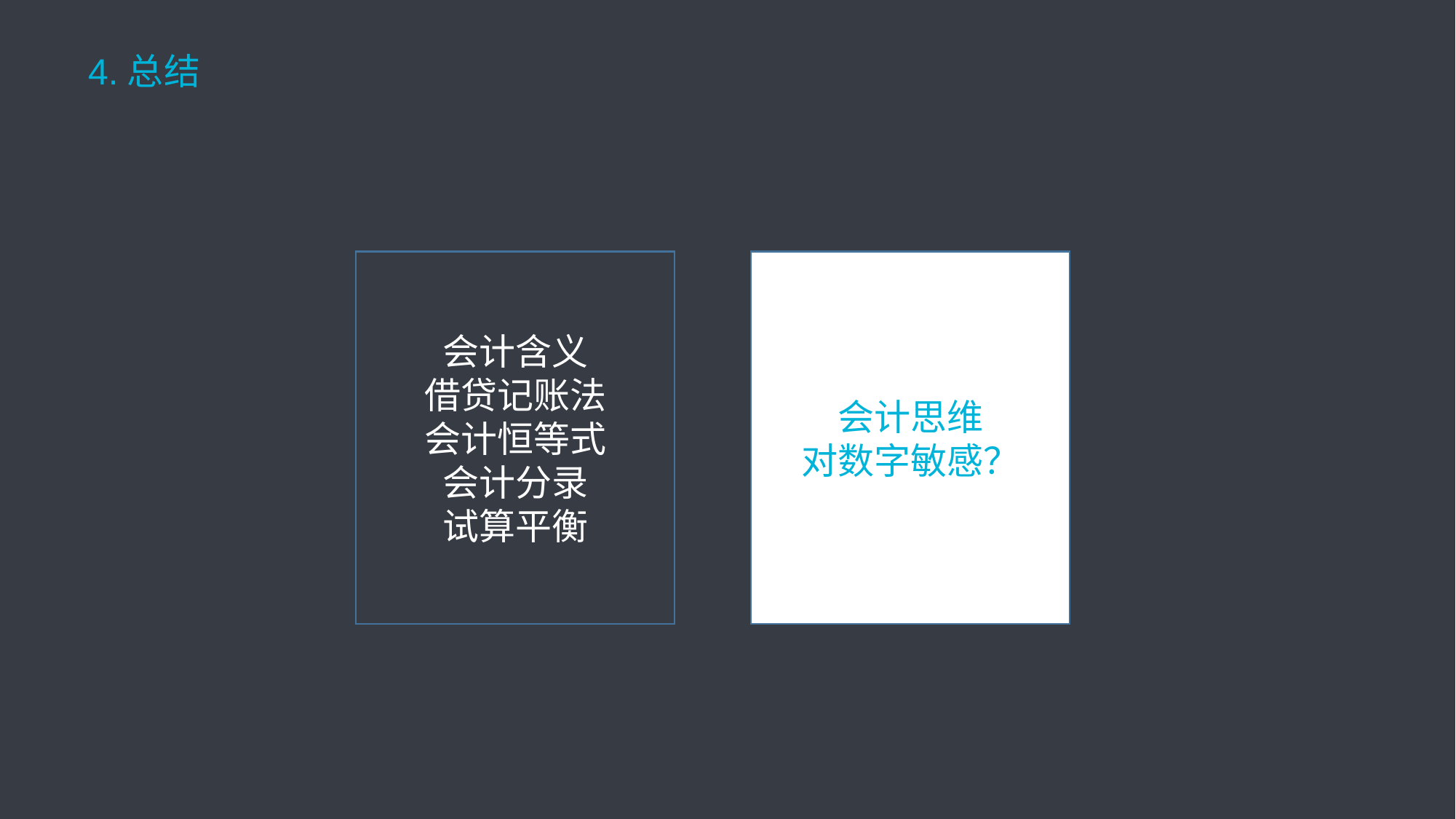

4.总结
会计思维
对数字敏感？
会计含义
借贷记账法
会计恒等式
会计分录
试算平衡